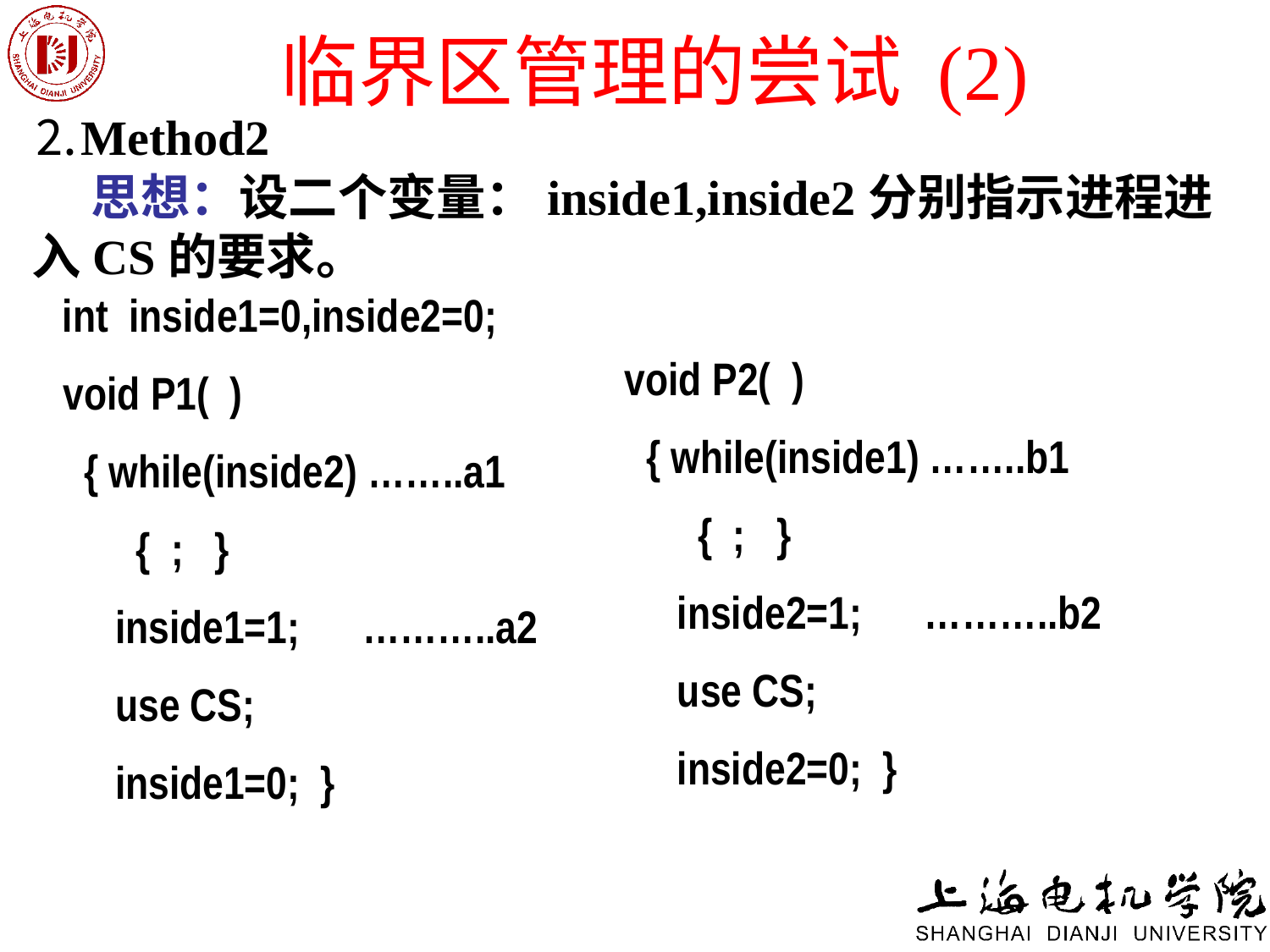

# 临界区管理的尝试 (2)
⒉Method2
  思想：设二个变量：inside1,inside2分别指示进程进入CS的要求。

 void P2(  )
   { while(inside1) ……..b1
        {  ;   }
      inside2=1;      ………..b2
      use CS;
      inside2=0;  }
 int  inside1=0,inside2=0;
 void P1(  )
   { while(inside2) ……..a1
        {  ;   }
      inside1=1;      ………..a2
      use CS;
      inside1=0;  }